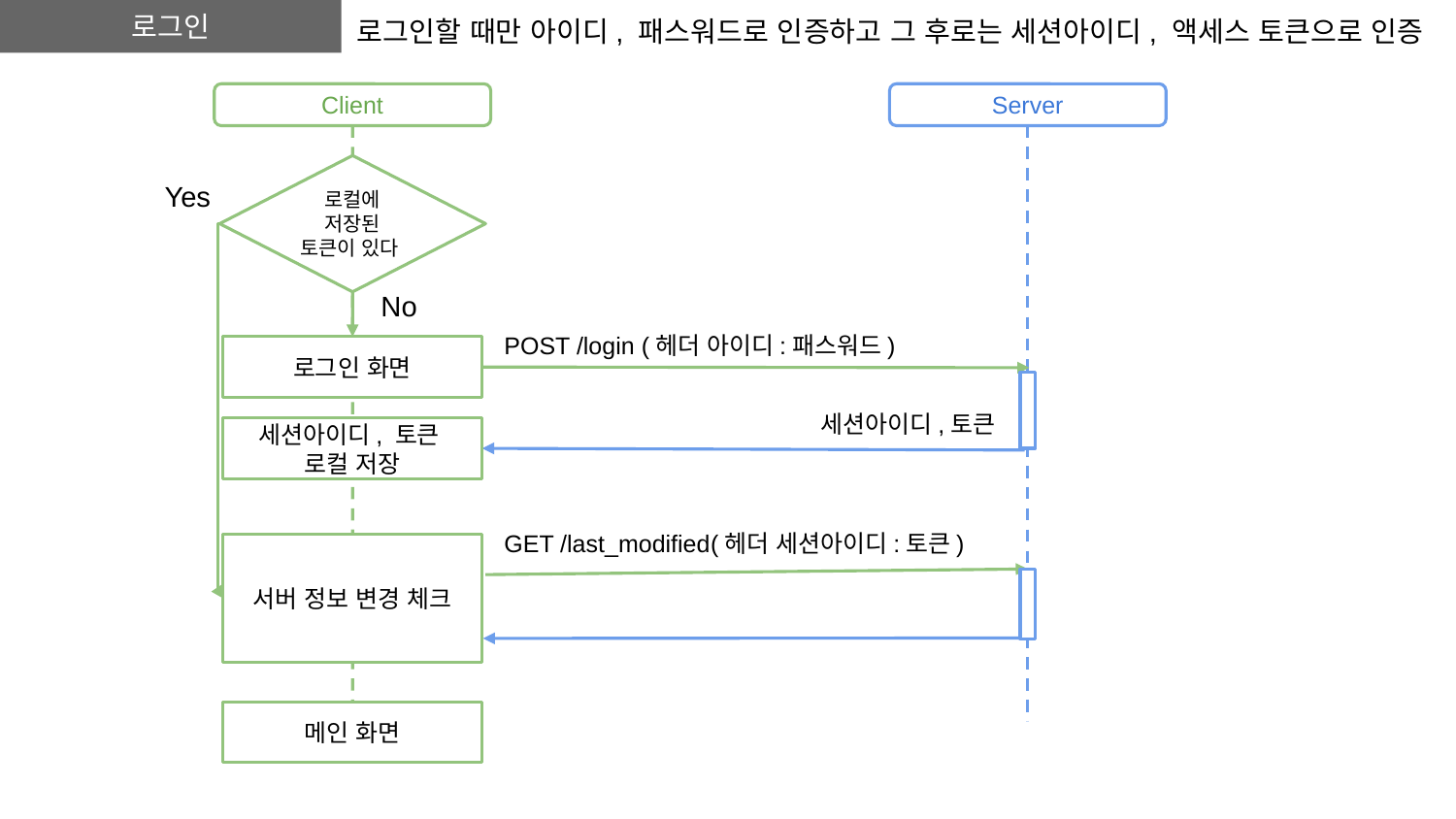

로그인
로그인할 때만 아이디, 패스워드로 인증하고 그 후로는 세션아이디, 액세스 토큰으로 인증
Client
Server
로컬에 저장된 토큰이 있다
Yes
No
POST /login (헤더 아이디:패스워드)
로그인 화면

세션아이디,토큰
세션아이디, 토큰
로컬 저장
GET /last_modified(헤더 세션아이디:토큰)
서버 정보 변경 체크

메인 화면